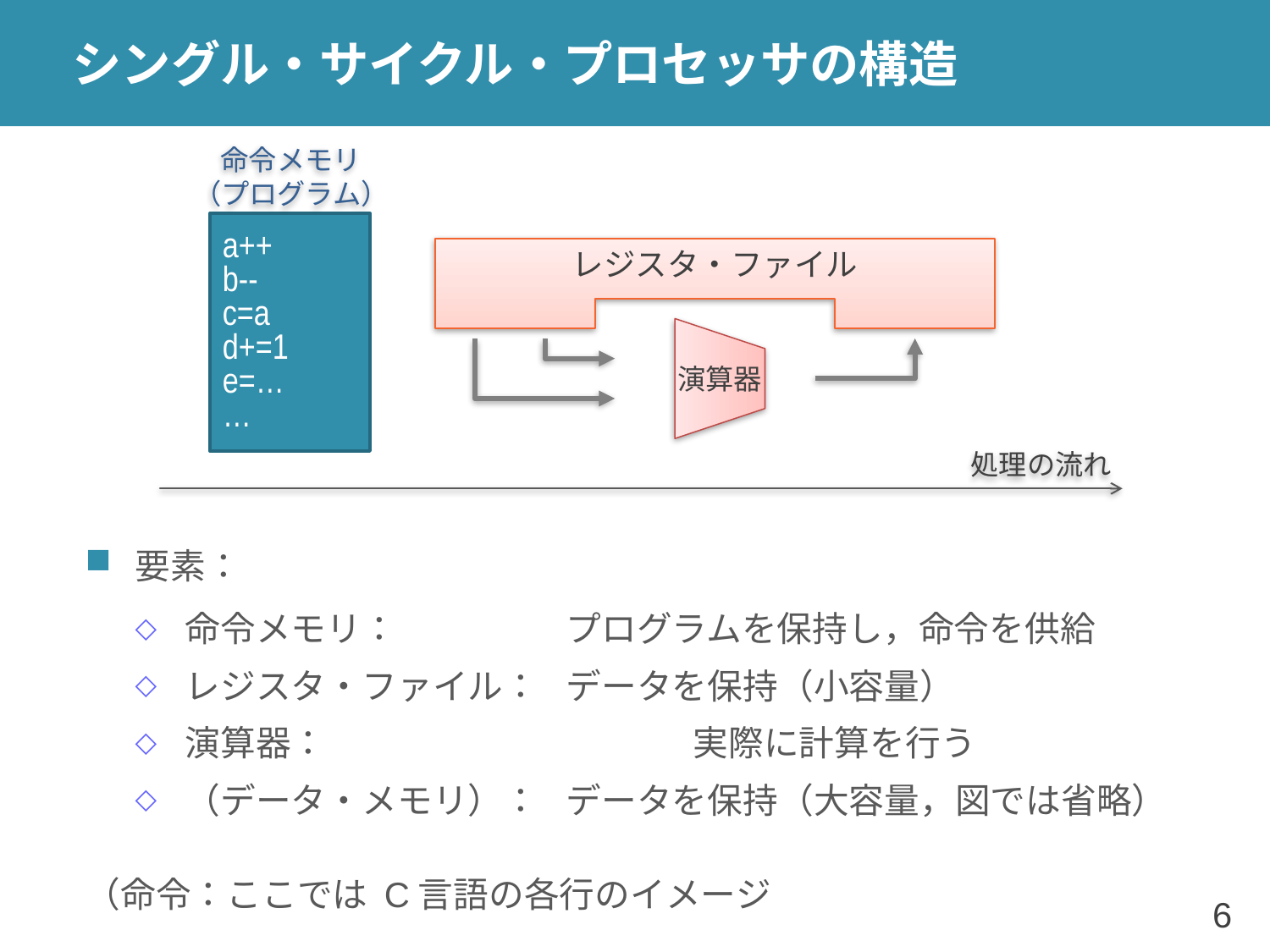

# シングル・サイクル・プロセッサの構造
命令メモリ
（プログラム）
a++
b--
c=a
d+=1
e=…
…
レジスタ・ファイル
演算器

処理の流れ
要素：
命令メモリ：		プログラムを保持し，命令を供給
レジスタ・ファイル：	データを保持（小容量）
演算器：			実際に計算を行う
（データ・メモリ）：	データを保持（大容量，図では省略）
（命令：ここでは C言語の各行のイメージ